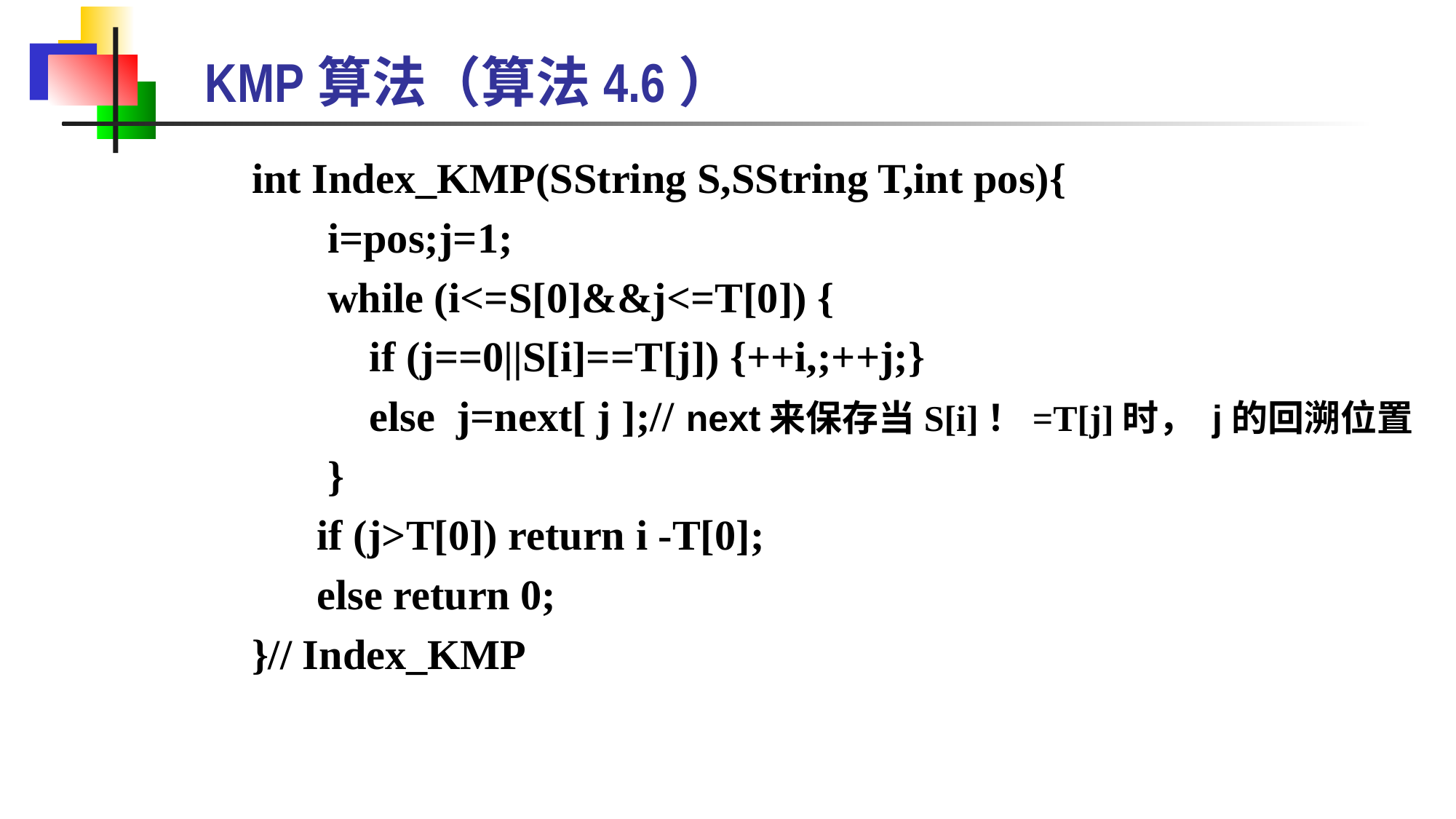

# KMP算法（算法4.6）
int Index_KMP(SString S,SString T,int pos){
  i=pos;j=1;
  while (i<=S[0]&&j<=T[0]) {
      if (j==0||S[i]==T[j]) {++i,;++j;}
      else  j=next[ j ];// next来保存当S[i]！=T[j]时， j的回溯位置
  }
 if (j>T[0]) return i -T[0];
 else return 0;
}// Index_KMP